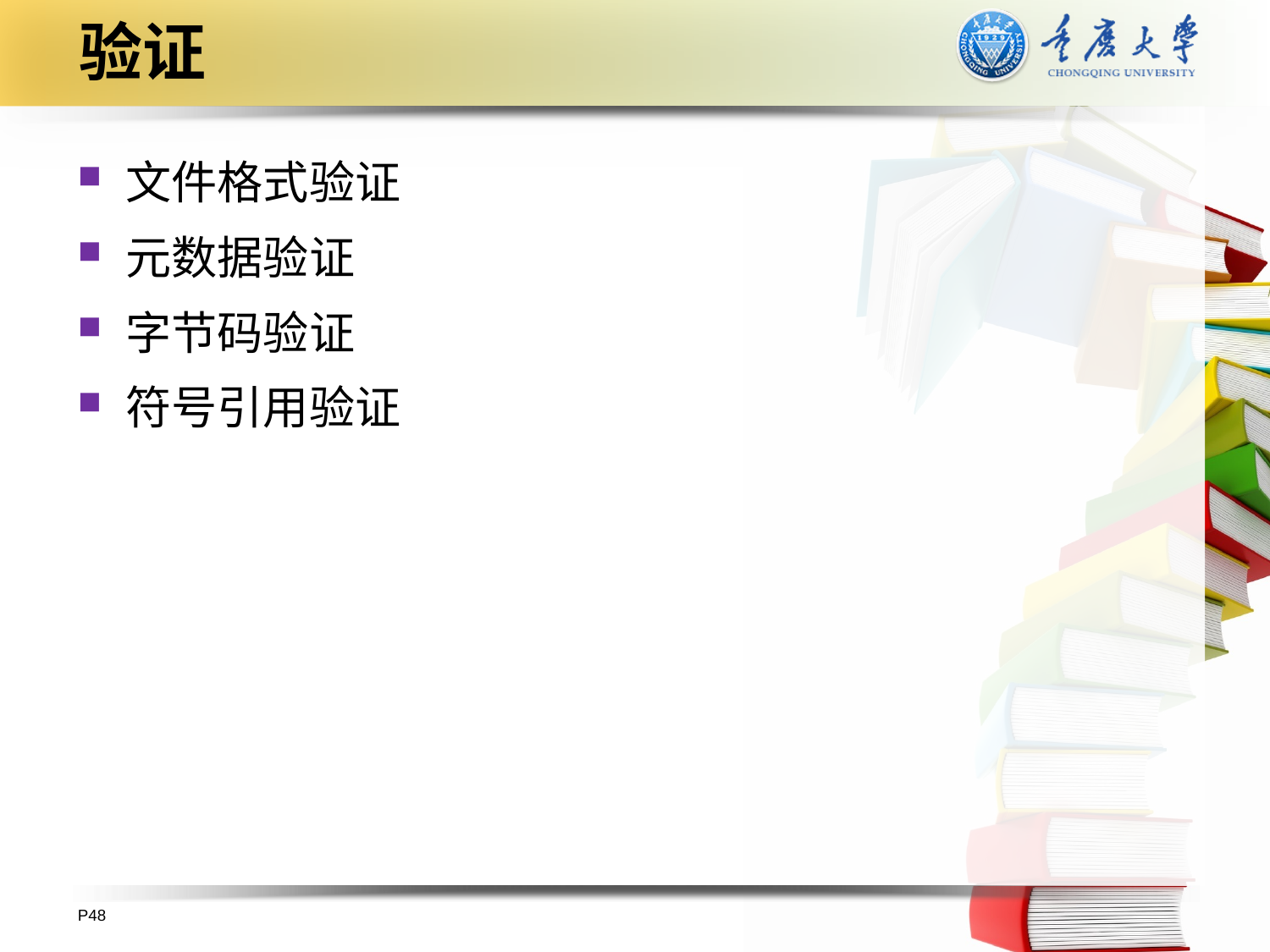

# 验证
文件格式验证
元数据验证
字节码验证
符号引用验证
P48